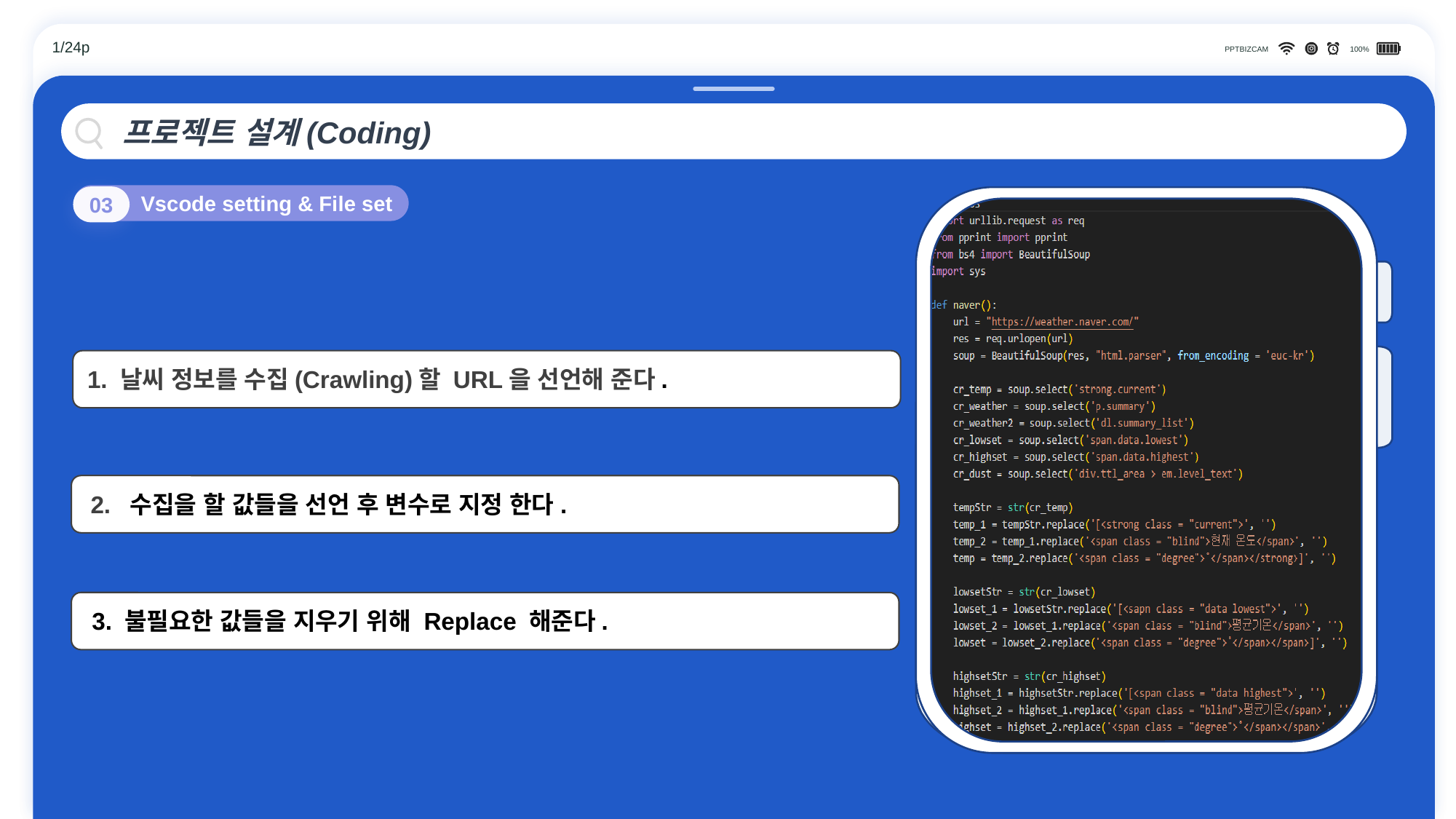

1/24p

PPTBIZCAM
100%

프로젝트 설계(Coding)

Vscode setting & File set
03

1. 날씨 정보를 수집(Crawling)할 URL을 선언해 준다.

2.  수집을 할 값들을 선언 후 변수로 지정 한다.

3. 불필요한 값들을 지우기 위해 Replace 해준다.